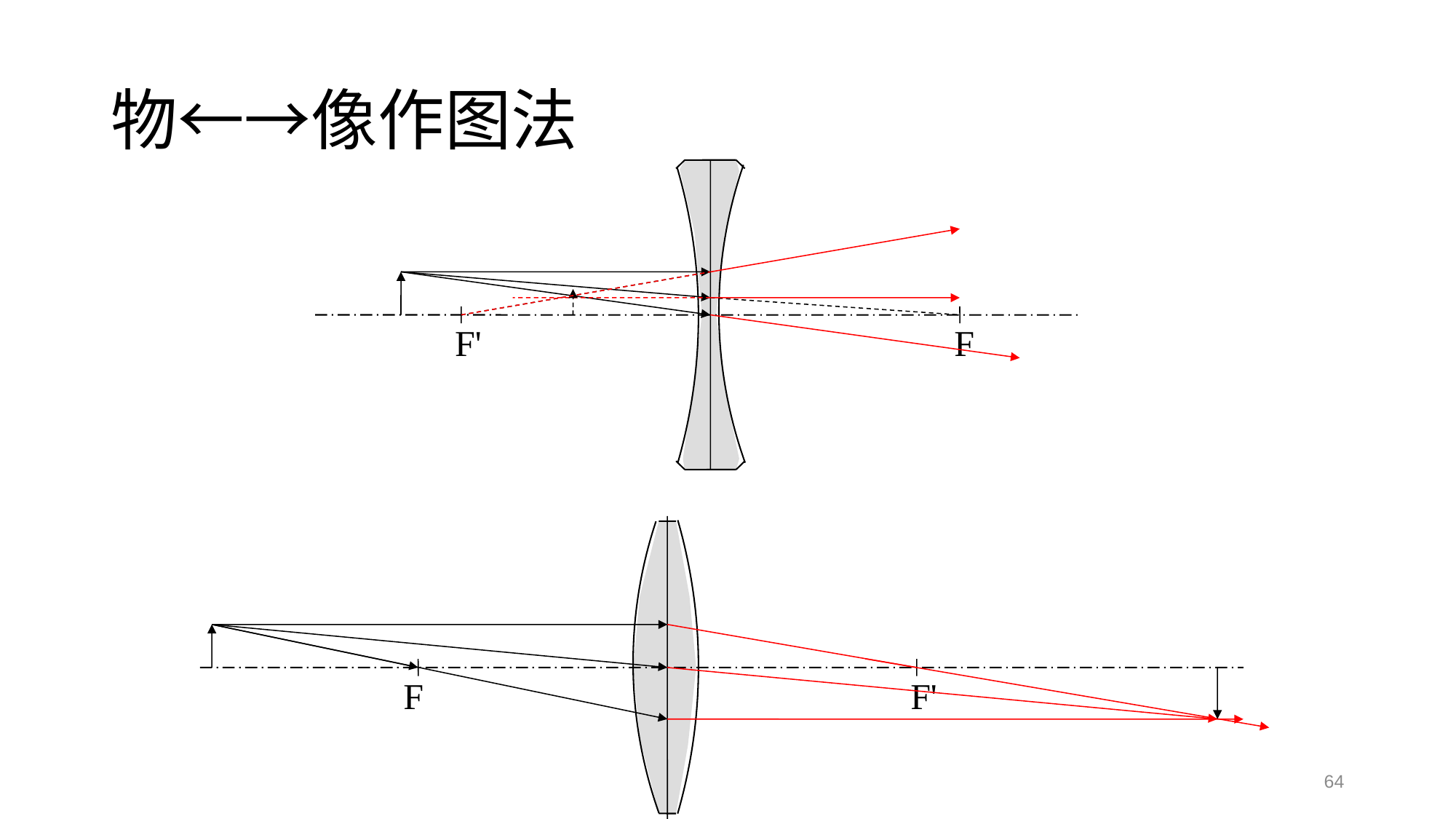

# 物←→像作图法

F'

F

F

F'

64